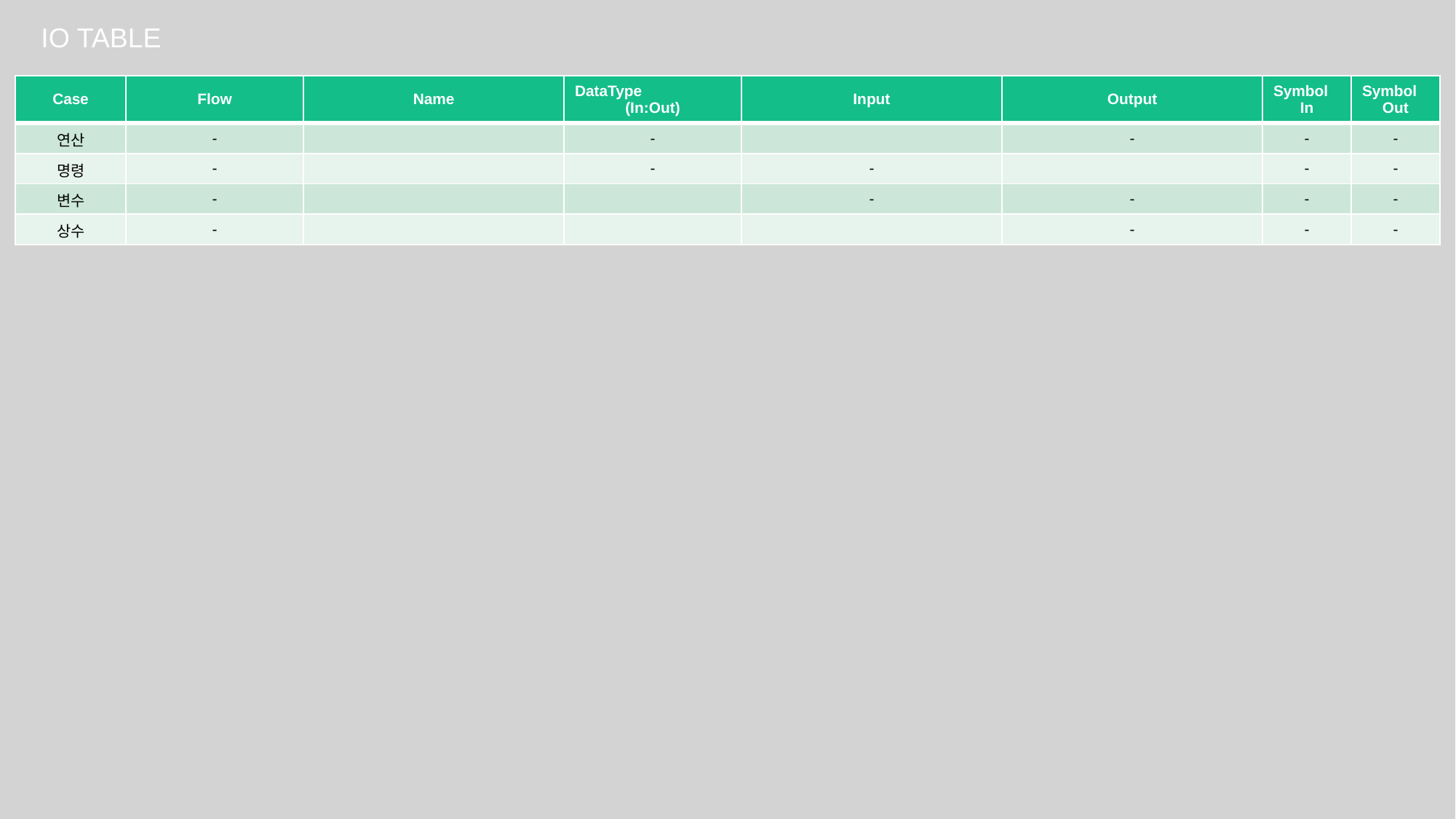

IO TABLE
| Case | Flow | Name | DataType (In:Out) | Input | Output | Symbol In | Symbol Out |
| --- | --- | --- | --- | --- | --- | --- | --- |
| 연산 | - |  | - |  | - | - | - |
| 명령 | - |  | - | - |  | - | - |
| 변수 | - |  |  | - | - | - | - |
| 상수 | - |  |  |  | - | - | - |